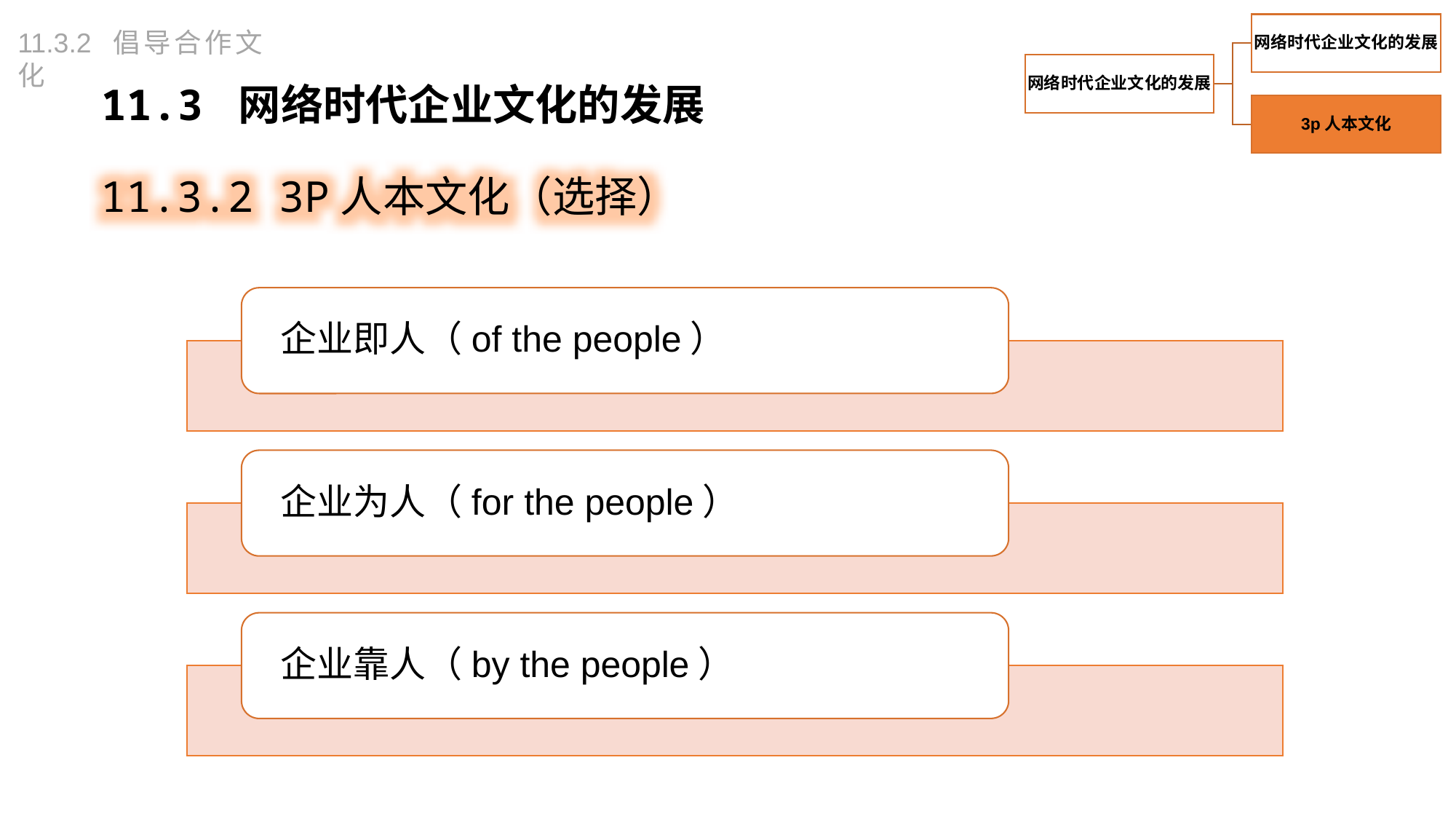

网络时代企业文化的发展
网络时代企业文化的发展
3p人本文化
11.3.2 倡导合作文化
11.3 网络时代企业文化的发展
11.3.2 3P人本文化（选择）
企业即人（of the people）
企业为人（for the people）
企业靠人（by the people）